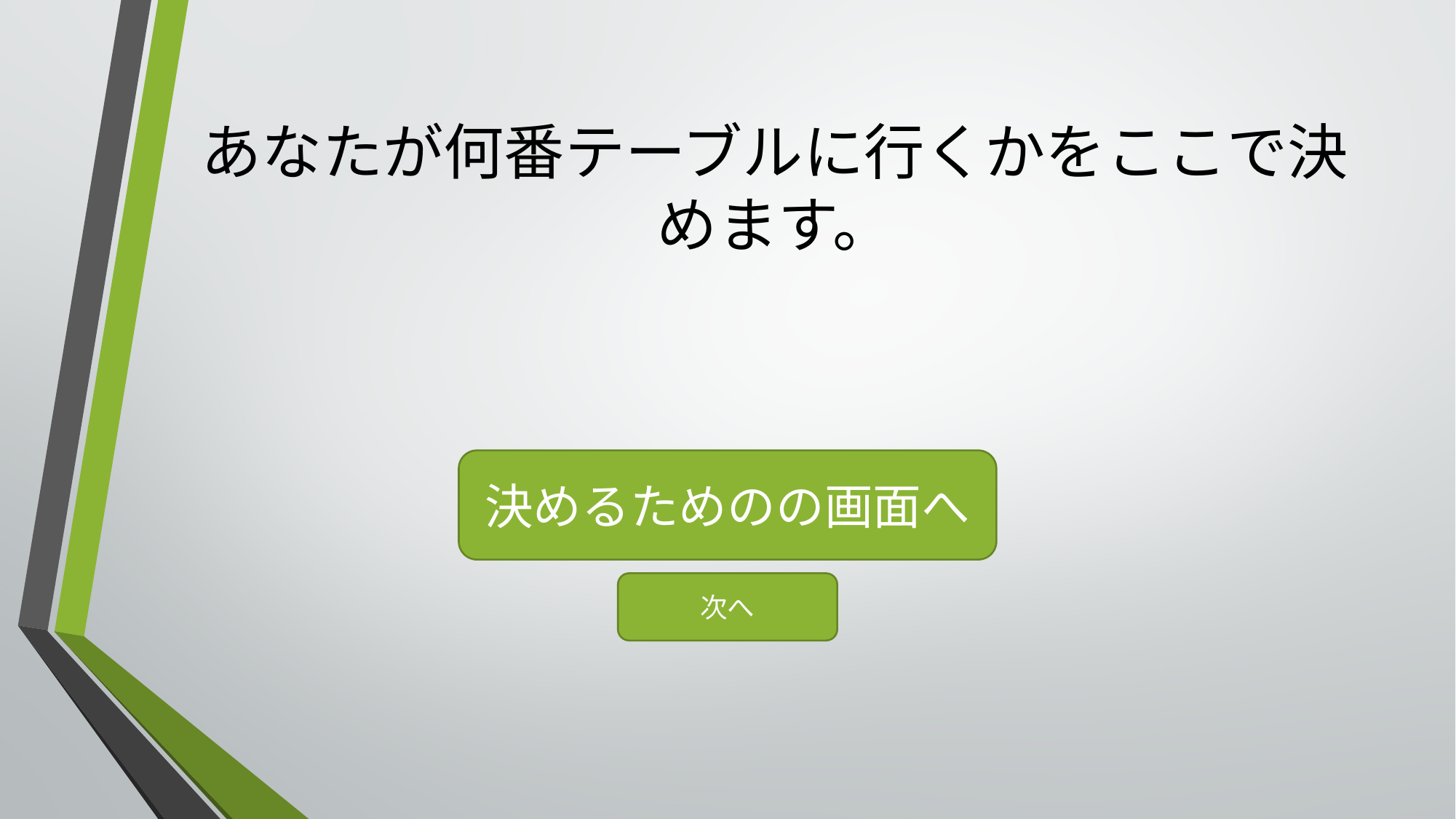

# あなたが何番テーブルに行くかをここで決めます。

決めるためのの画面へ
次へ